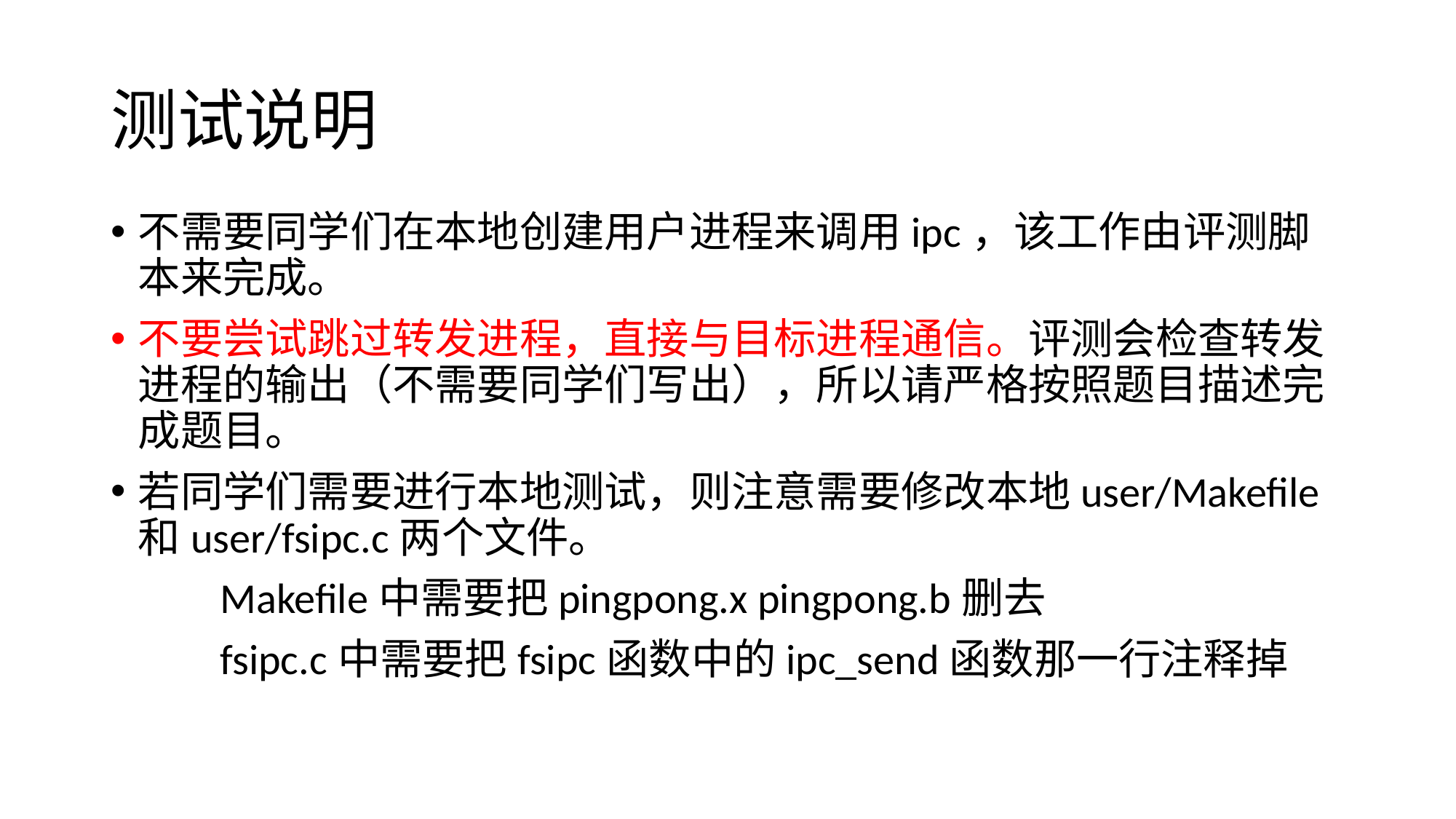

# 测试说明
不需要同学们在本地创建用户进程来调用ipc，该工作由评测脚本来完成。
不要尝试跳过转发进程，直接与目标进程通信。评测会检查转发进程的输出（不需要同学们写出），所以请严格按照题目描述完成题目。
若同学们需要进行本地测试，则注意需要修改本地user/Makefile和user/fsipc.c两个文件。
	Makefile中需要把pingpong.x pingpong.b删去
	fsipc.c中需要把fsipc函数中的ipc_send函数那一行注释掉